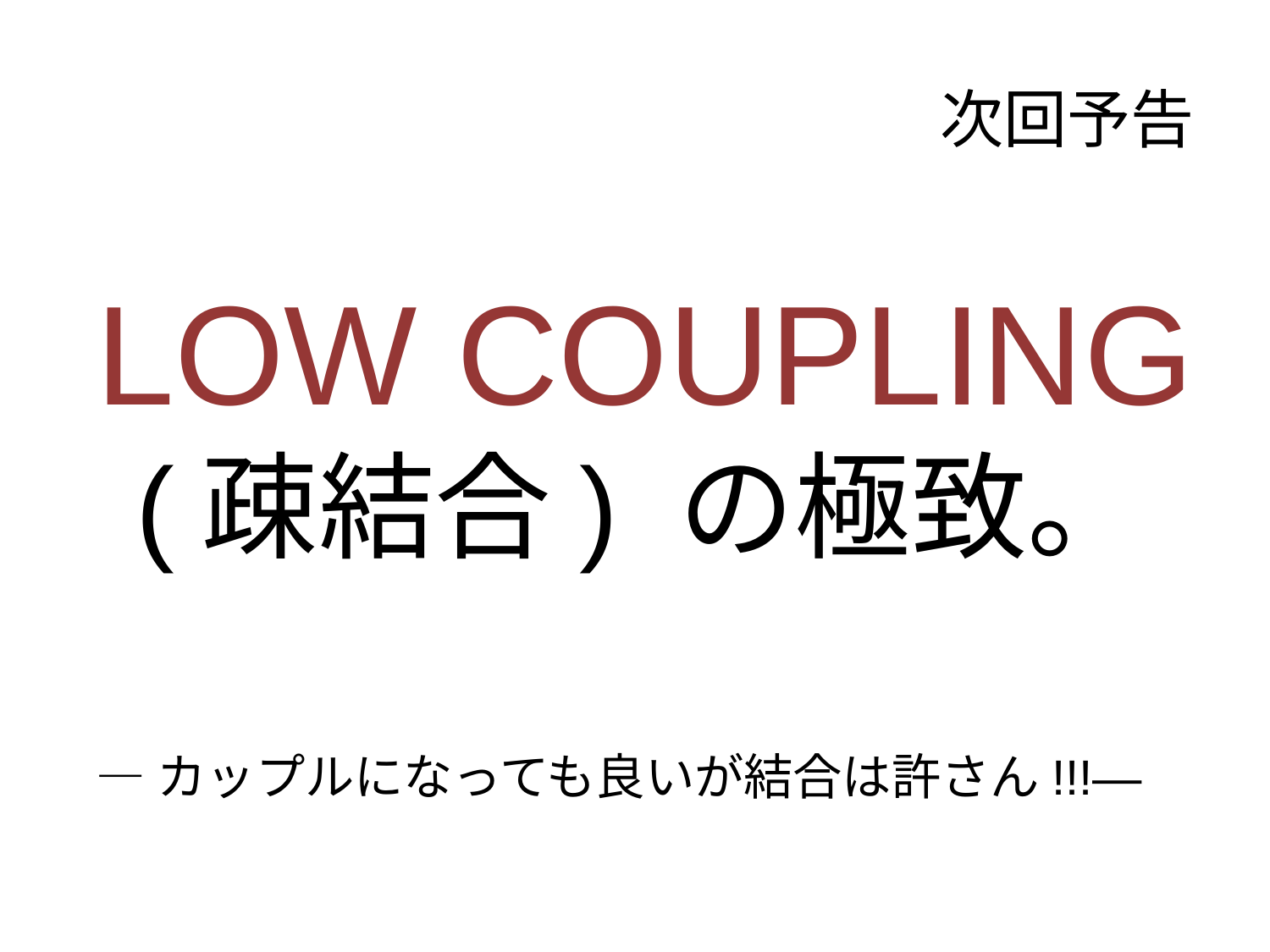

# 次回予告
LOW COUPLING
(疎結合) の極致。

―カップルになっても良いが結合は許さん!!!―